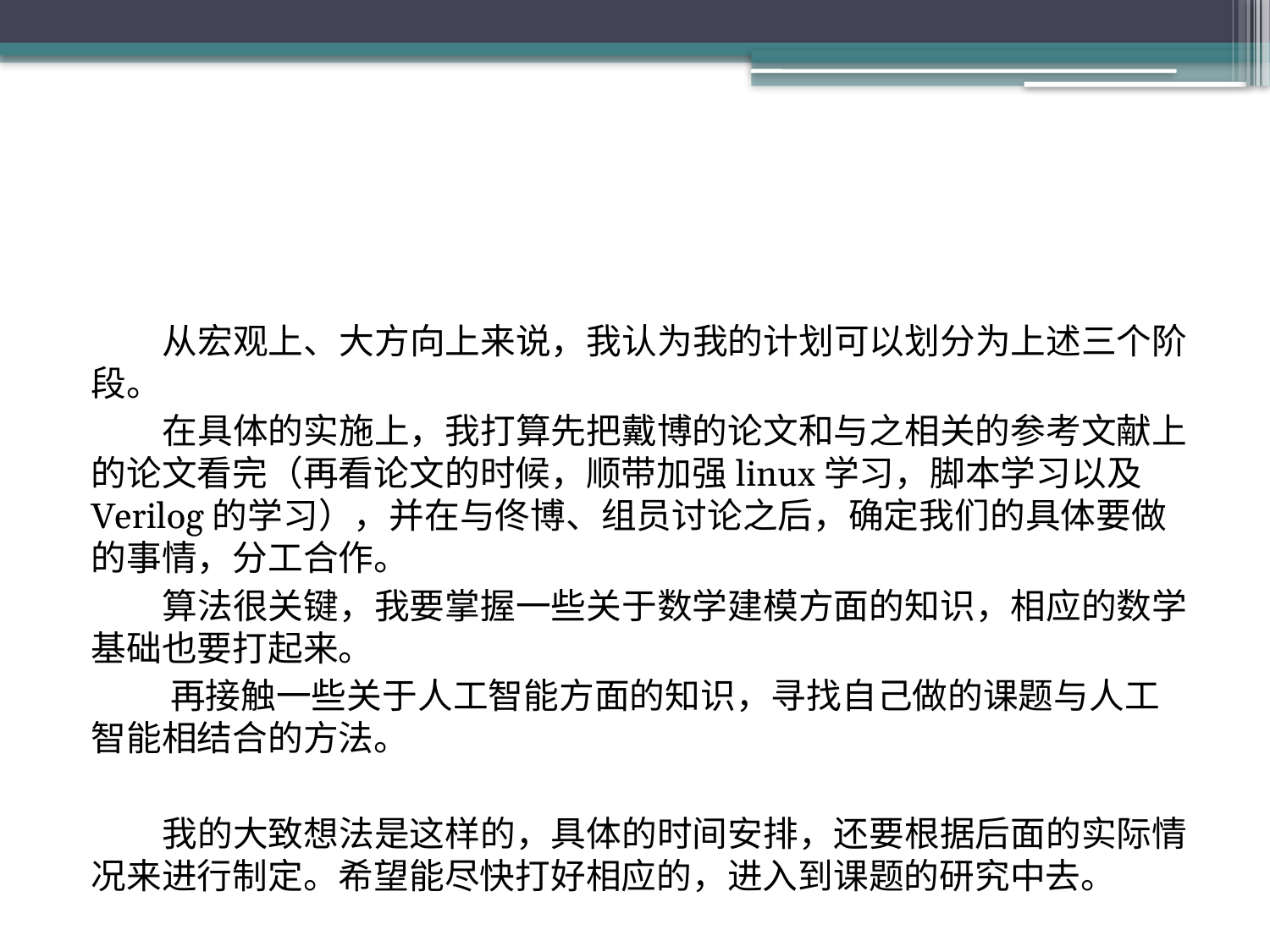

从宏观上、大方向上来说，我认为我的计划可以划分为上述三个阶段。
        在具体的实施上，我打算先把戴博的论文和与之相关的参考文献上的论文看完（再看论文的时候，顺带加强linux学习，脚本学习以及Verilog的学习），并在与佟博、组员讨论之后，确定我们的具体要做的事情，分工合作。
        算法很关键，我要掌握一些关于数学建模方面的知识，相应的数学基础也要打起来。
         再接触一些关于人工智能方面的知识，寻找自己做的课题与人工智能相结合的方法。

        我的大致想法是这样的，具体的时间安排，还要根据后面的实际情况来进行制定。希望能尽快打好相应的，进入到课题的研究中去。